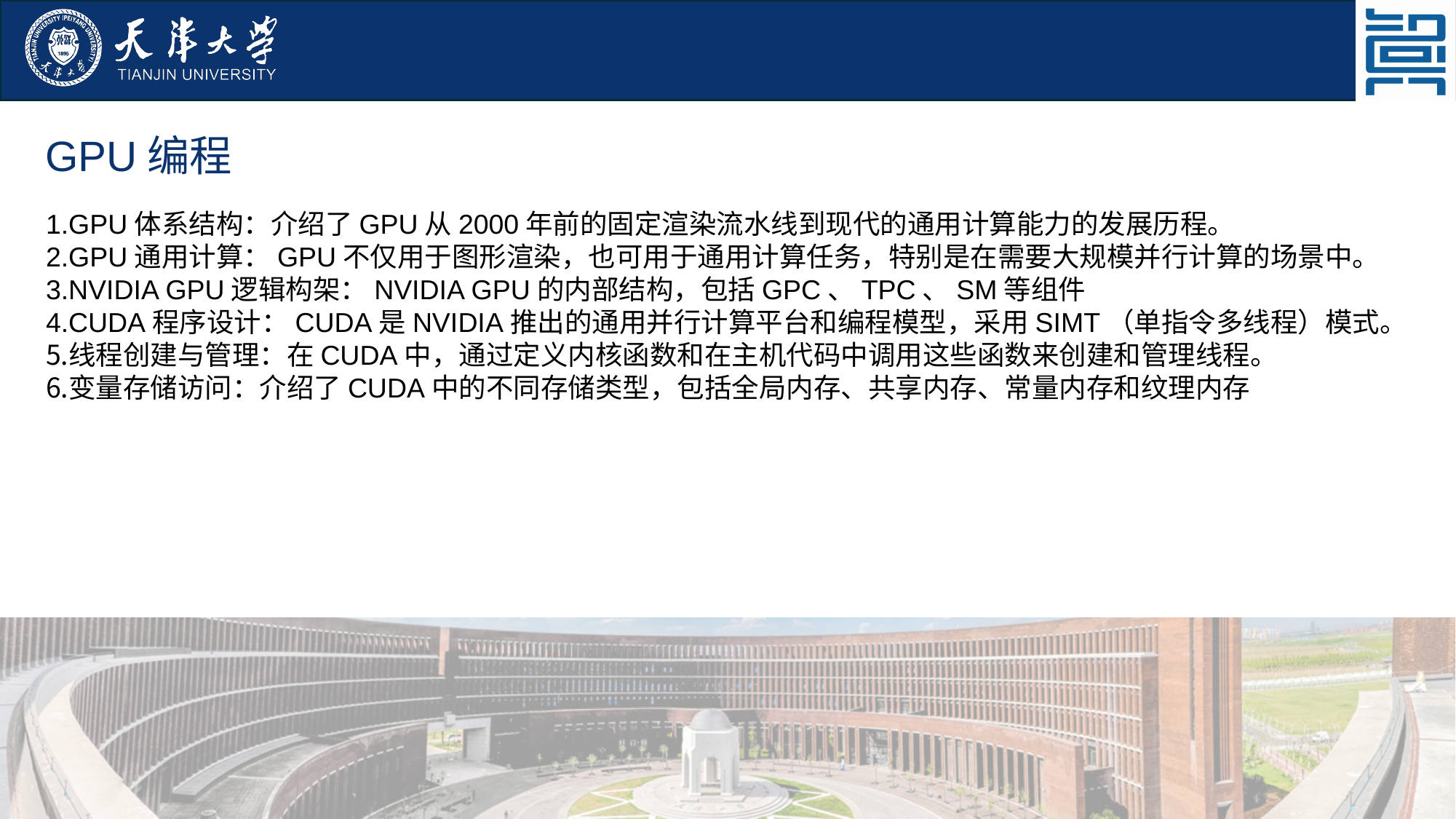

GPU编程
GPU体系结构：介绍了GPU从2000年前的固定渲染流水线到现代的通用计算能力的发展历程。
GPU通用计算：GPU不仅用于图形渲染，也可用于通用计算任务，特别是在需要大规模并行计算的场景中。
NVIDIA GPU逻辑构架：NVIDIA GPU的内部结构，包括GPC、TPC、SM等组件
CUDA程序设计：CUDA是NVIDIA推出的通用并行计算平台和编程模型，采用SIMT（单指令多线程）模式。
线程创建与管理：在CUDA中，通过定义内核函数和在主机代码中调用这些函数来创建和管理线程。
变量存储访问：介绍了CUDA中的不同存储类型，包括全局内存、共享内存、常量内存和纹理内存